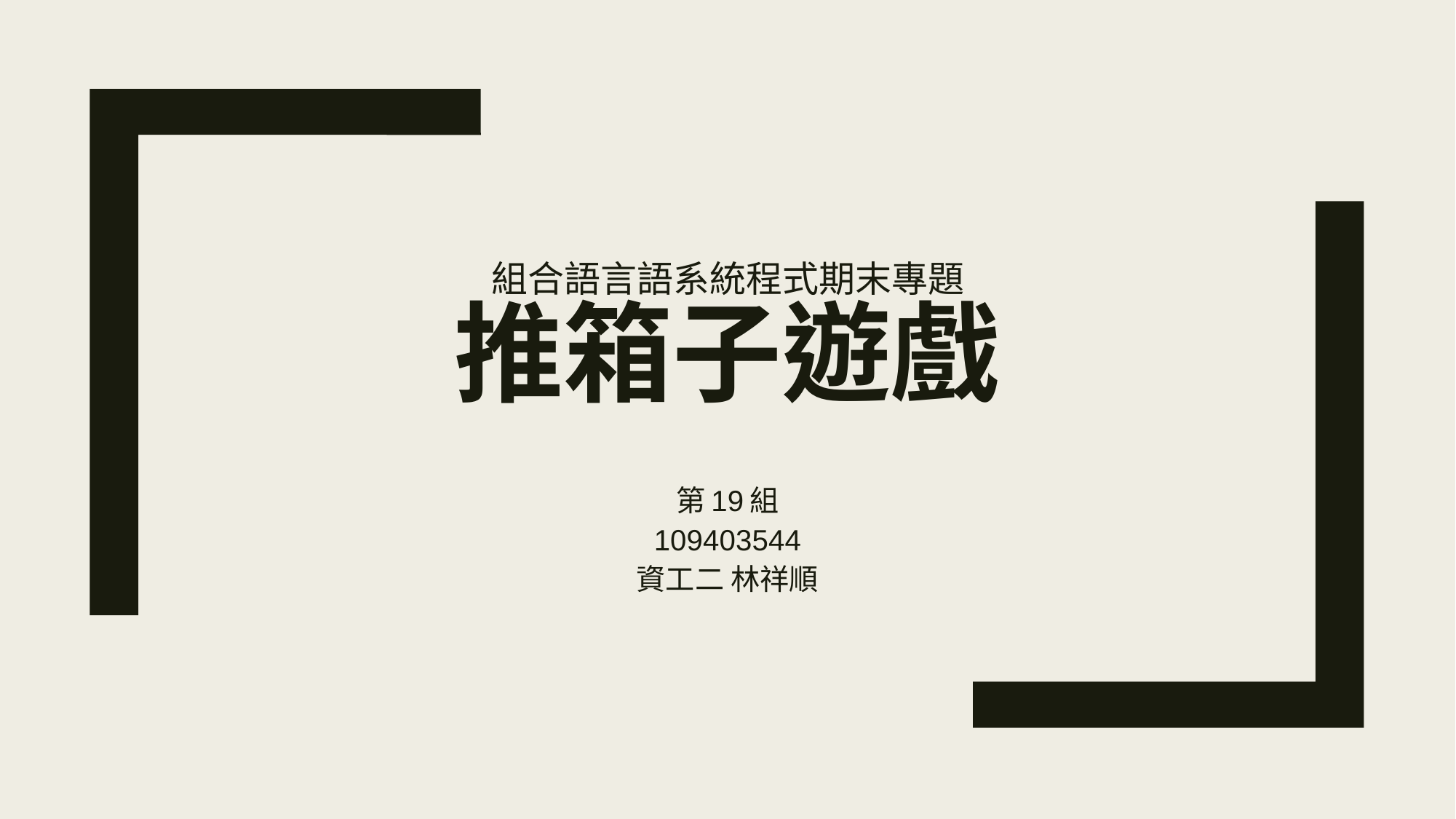

# 組合語言語系統程式期末專題 推箱子遊戲
第19組
109403544
資工二 林祥順